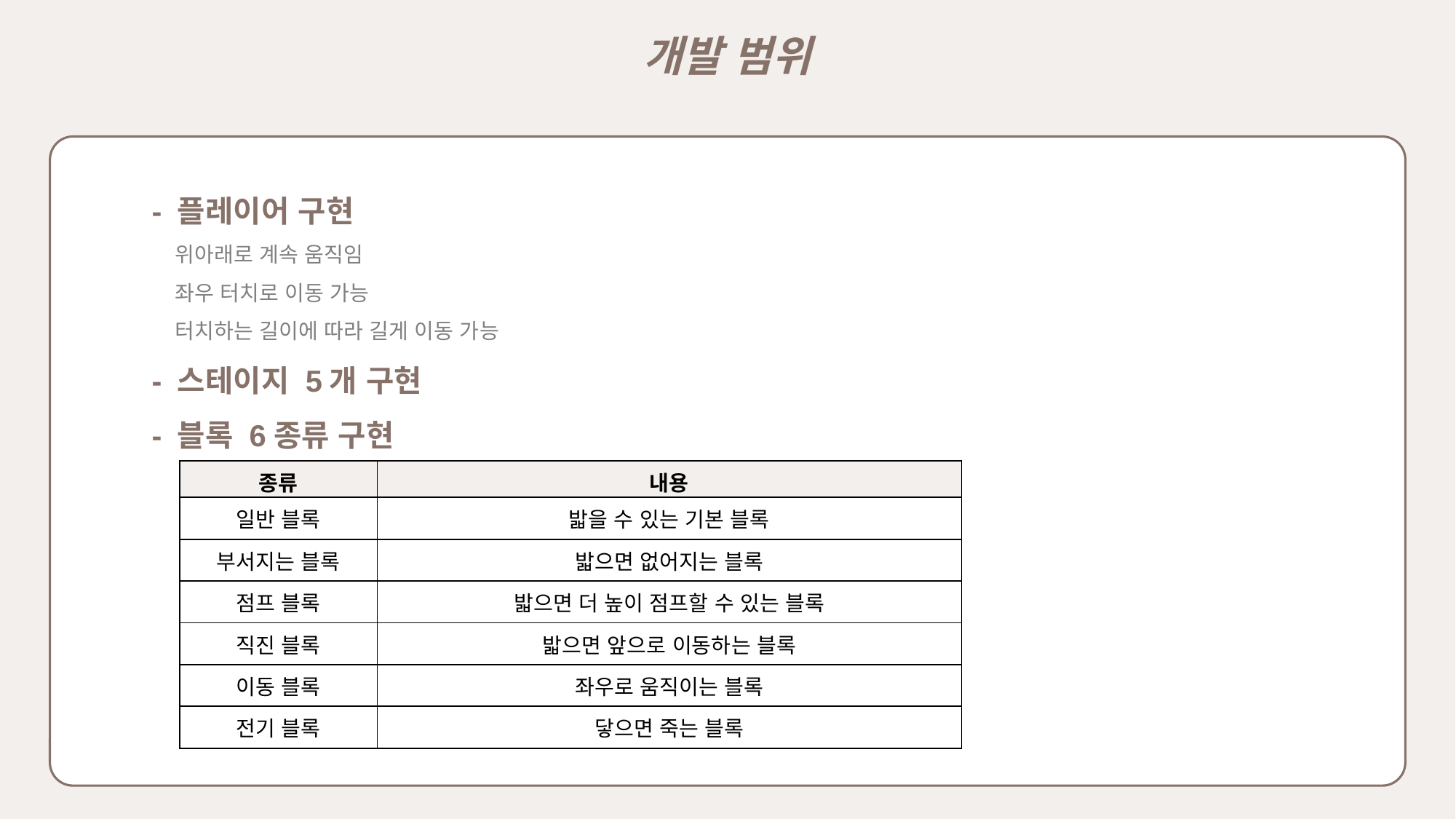

개발 범위

- 플레이어 구현
   위아래로 계속 움직임
   좌우 터치로 이동 가능
   터치하는 길이에 따라 길게 이동 가능
- 스테이지 5개 구현
- 블록 6종류 구현

| 종류 | 내용 |
| --- | --- |
| 일반 블록 | 밟을 수 있는 기본 블록 |
| 부서지는 블록 | 밟으면 없어지는 블록 |
| 점프 블록 | 밟으면 더 높이 점프할 수 있는 블록 |
| 직진 블록 | 밟으면 앞으로 이동하는 블록 |
| 이동 블록 | 좌우로 움직이는 블록 |
| 전기 블록 | 닿으면 죽는 블록 |